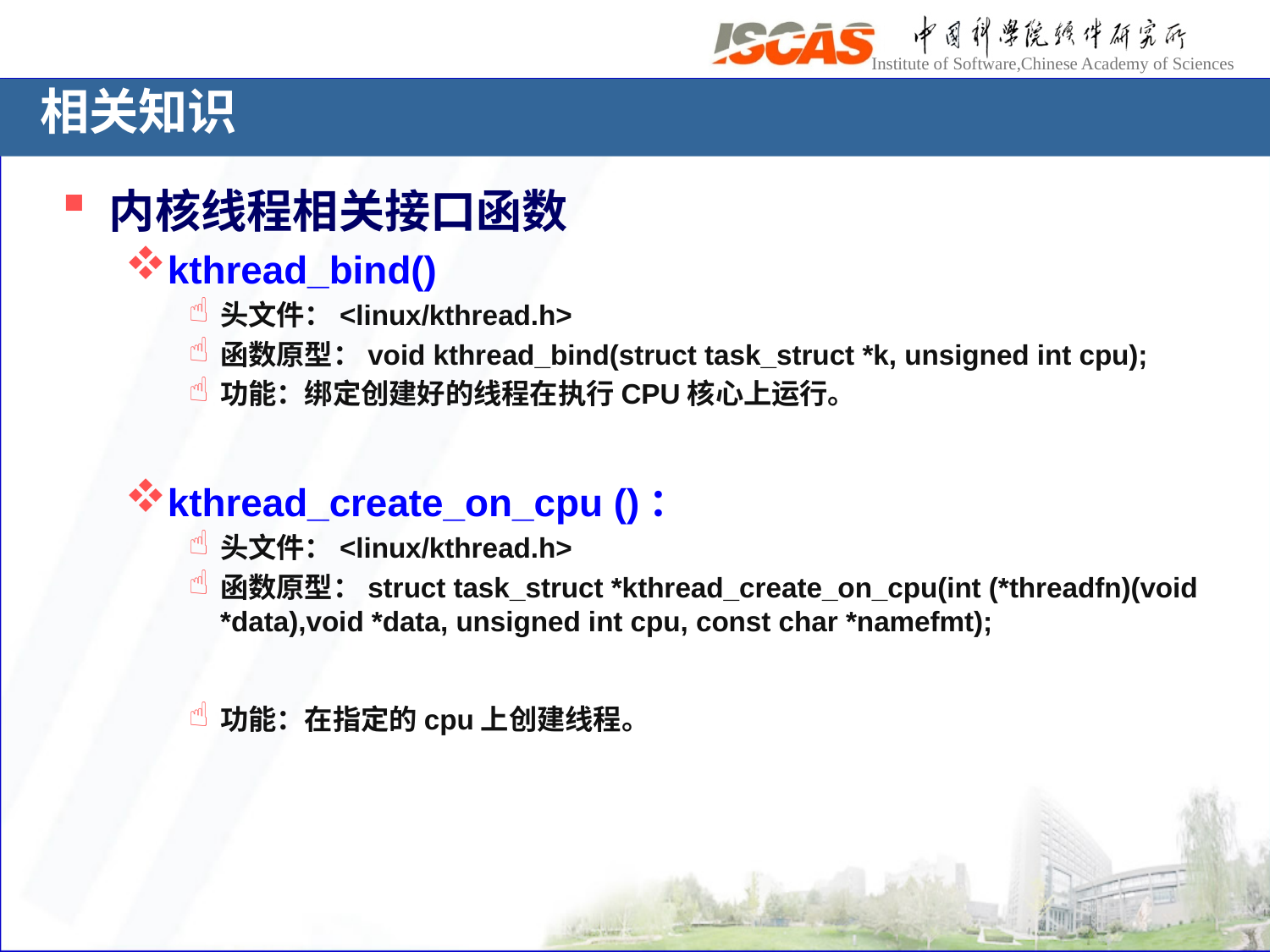

# 相关知识
内核线程相关接口函数
kthread_bind()
头文件：<linux/kthread.h>
函数原型：void kthread_bind(struct task_struct *k, unsigned int cpu);
功能：绑定创建好的线程在执行CPU核心上运行。

kthread_create_on_cpu ()：
头文件：<linux/kthread.h>
函数原型：struct task_struct *kthread_create_on_cpu(int (*threadfn)(void *data),void *data, unsigned int cpu, const char *namefmt);

功能：在指定的cpu上创建线程。